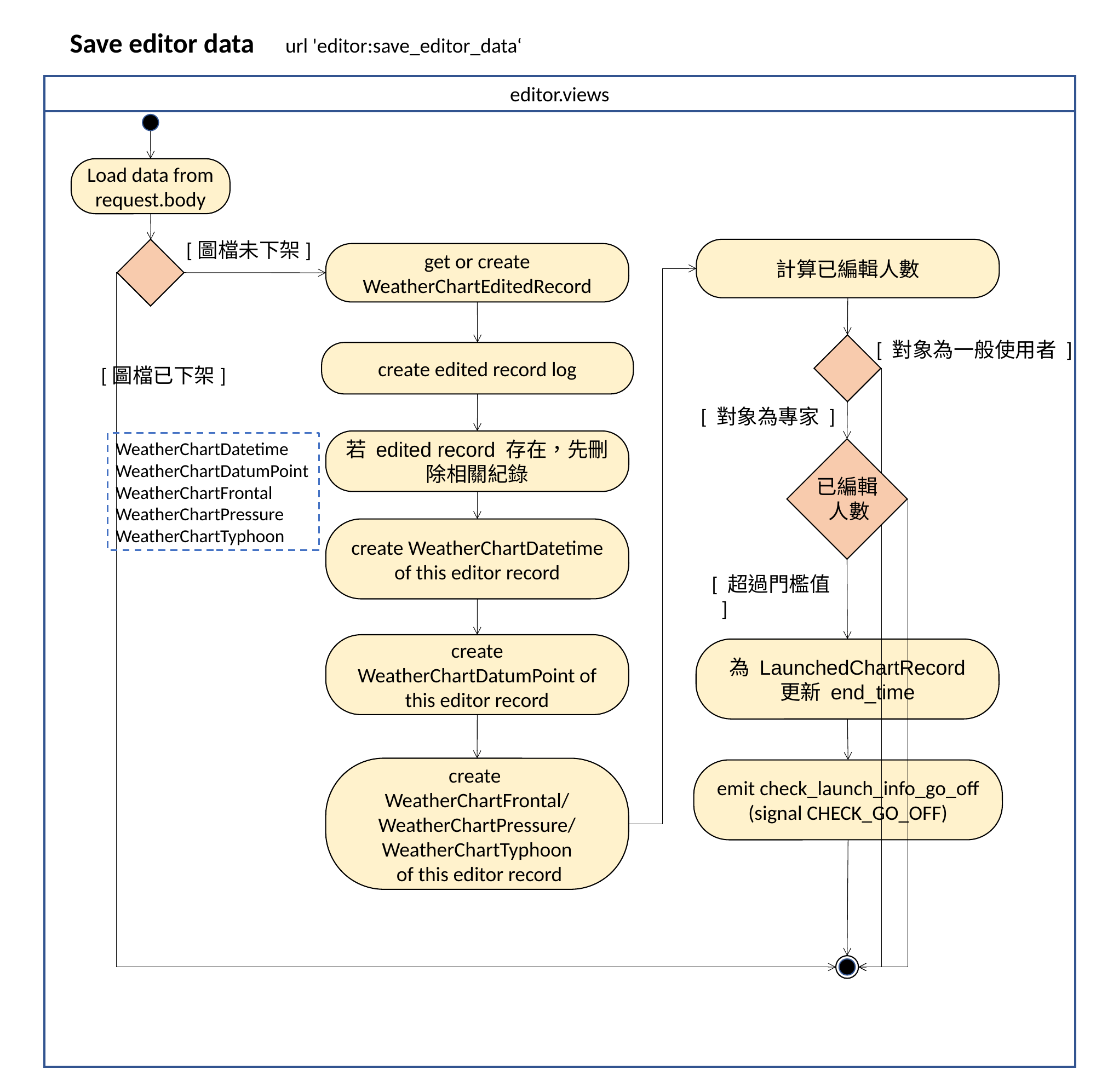

Save editor data     url 'editor:save_editor_data‘

editor.views

Load data from request.body
[圖檔未下架]

計算已編輯人數
get or create
WeatherChartEditedRecord
[ 對象為一般使用者 ]

create edited record log
[圖檔已下架]
[ 對象為專家 ]
若 edited record 存在，先刪除相關紀錄
WeatherChartDatetime
WeatherChartDatumPoint
WeatherChartFrontal
WeatherChartPressure
WeatherChartTyphoon

已編輯
人數
create WeatherChartDatetime of this editor record
[ 超過門檻值 ]
create WeatherChartDatumPoint of this editor record
為 LaunchedChartRecord 更新 end_time
create
WeatherChartFrontal/
WeatherChartPressure/
WeatherChartTyphoon
 of this editor record
emit check_launch_info_go_off
(signal CHECK_GO_OFF)